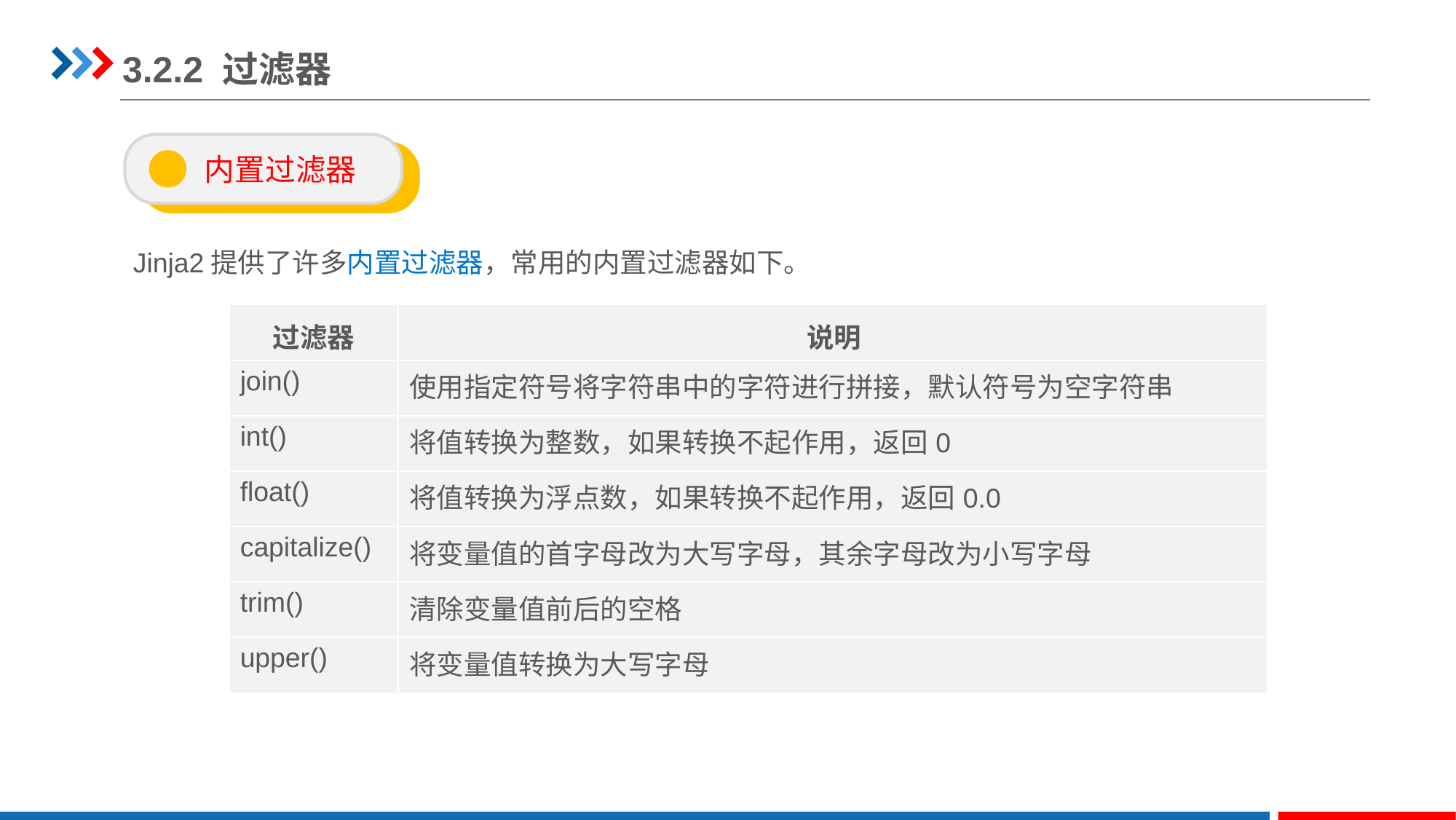

3.2.2 过滤器
    内置过滤器

Jinja2提供了许多内置过滤器，常用的内置过滤器如下。
| 过滤器 | 说明 |
| --- | --- |
| join() | 使用指定符号将字符串中的字符进行拼接，默认符号为空字符串 |
| int() | 将值转换为整数，如果转换不起作用，返回0 |
| float() | 将值转换为浮点数，如果转换不起作用，返回0.0 |
| capitalize() | 将变量值的首字母改为大写字母，其余字母改为小写字母 |
| trim() | 清除变量值前后的空格 |
| upper() | 将变量值转换为大写字母 |